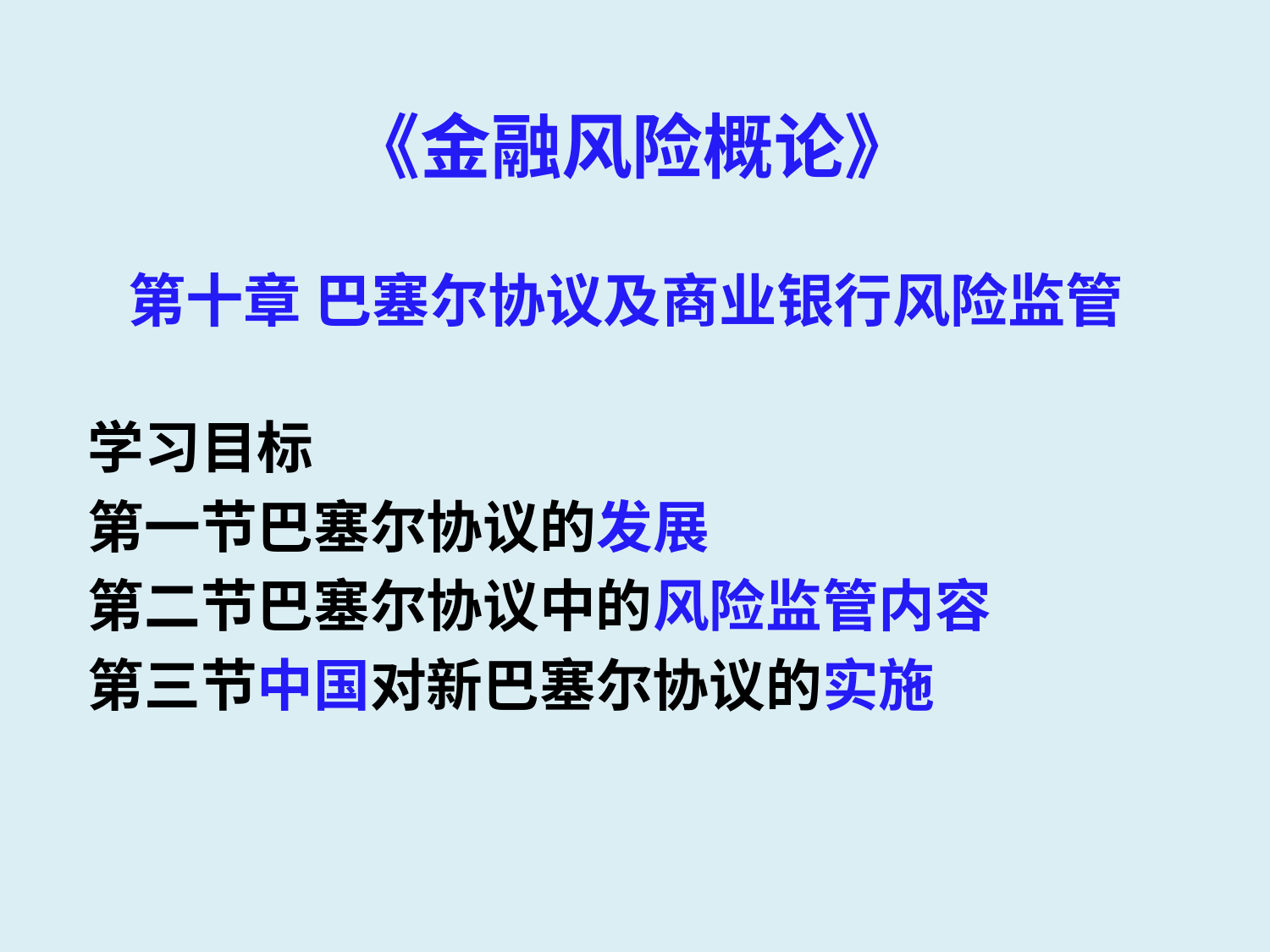

# 《金融风险概论》 第十章 巴塞尔协议及商业银行风险监管
学习目标
第一节巴塞尔协议的发展
第二节巴塞尔协议中的风险监管内容
第三节中国对新巴塞尔协议的实施
1